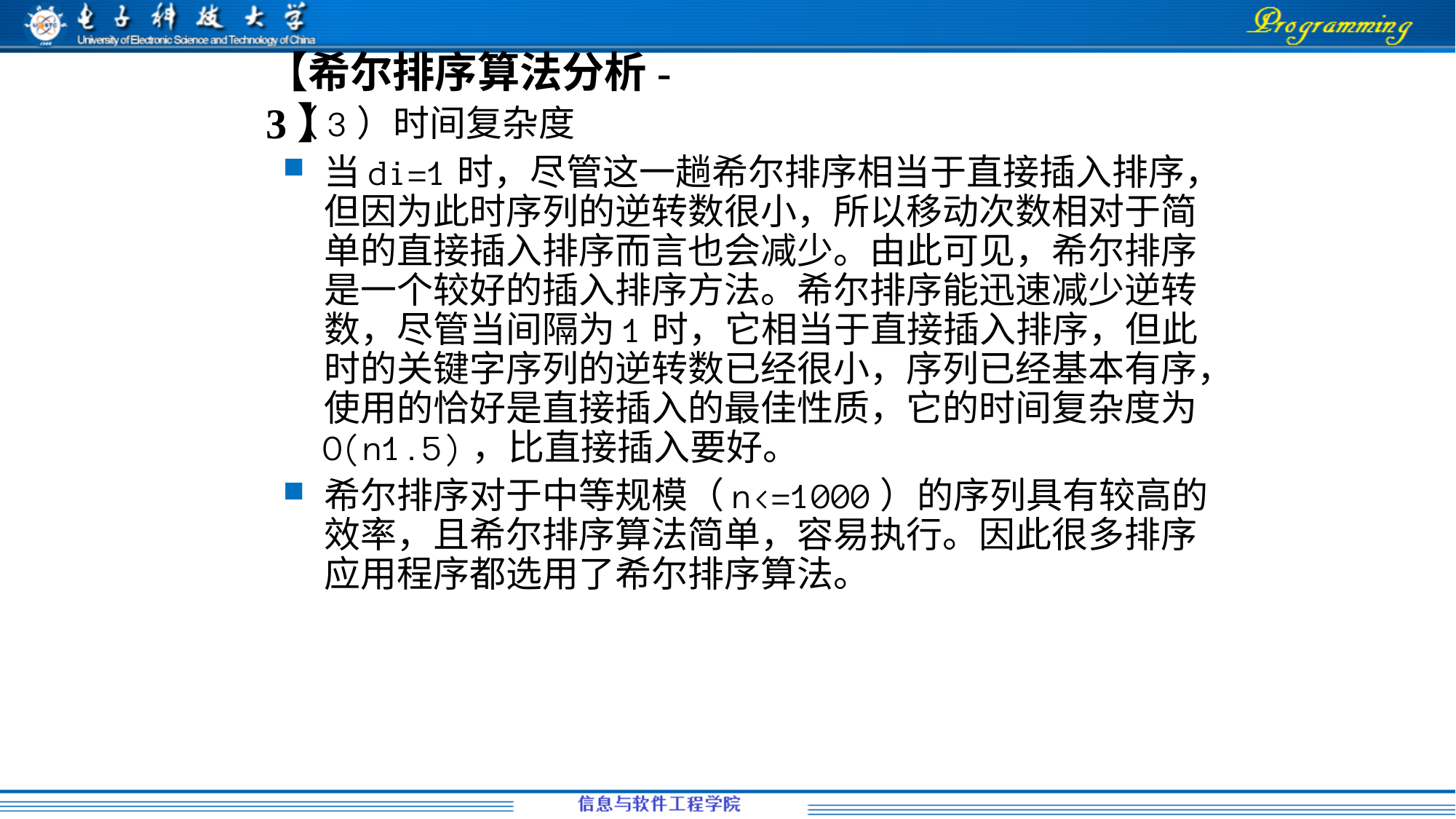

【希尔排序算法分析-3】
（3）时间复杂度
当di=1时，尽管这一趟希尔排序相当于直接插入排序，但因为此时序列的逆转数很小，所以移动次数相对于简单的直接插入排序而言也会减少。由此可见，希尔排序是一个较好的插入排序方法。希尔排序能迅速减少逆转数，尽管当间隔为1时，它相当于直接插入排序，但此时的关键字序列的逆转数已经很小，序列已经基本有序，使用的恰好是直接插入的最佳性质，它的时间复杂度为O(n1.5)，比直接插入要好。
希尔排序对于中等规模（n<=1000）的序列具有较高的效率，且希尔排序算法简单，容易执行。因此很多排序应用程序都选用了希尔排序算法。